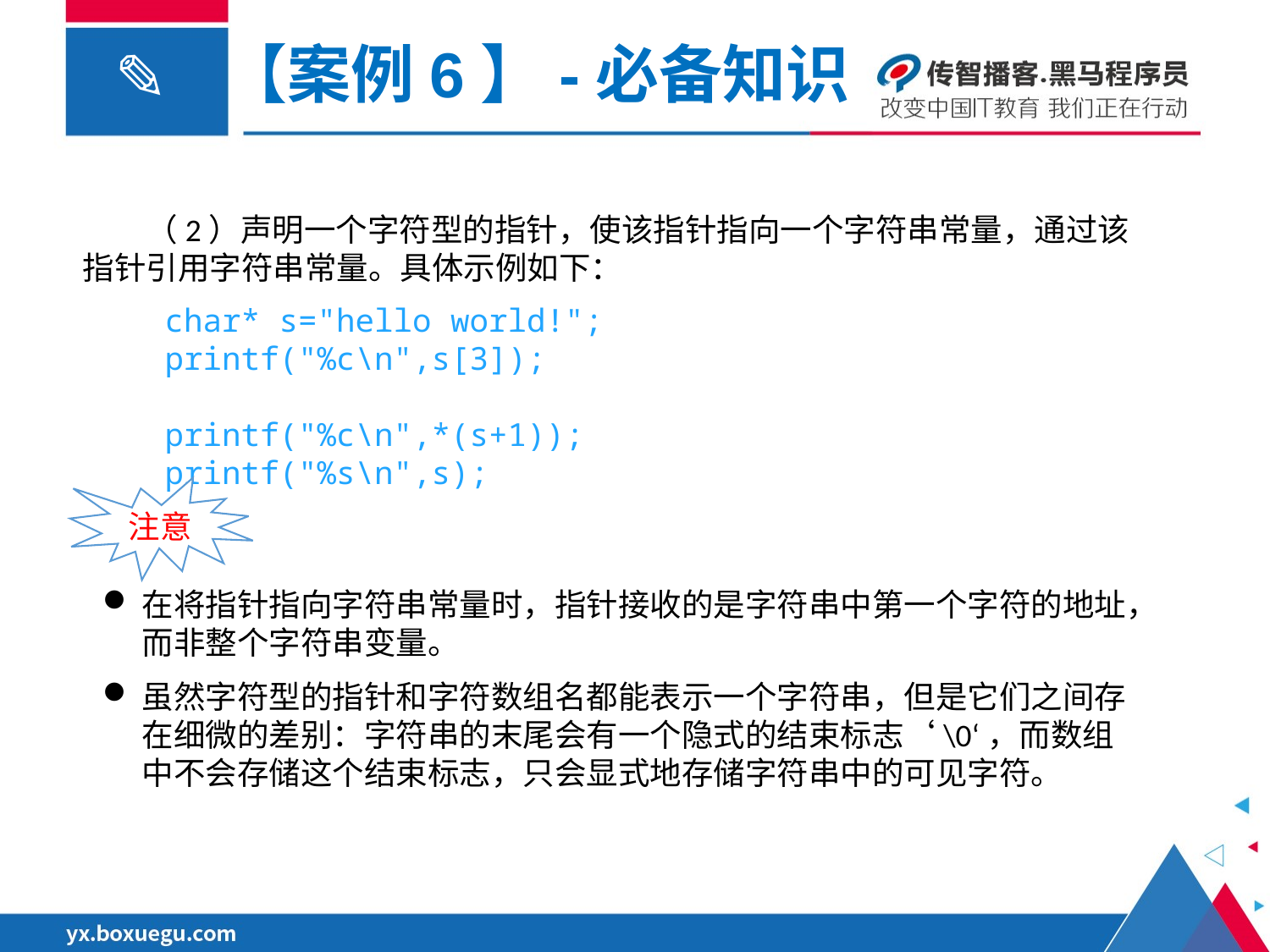

【案例6】-必备知识
（2）声明一个字符型的指针，使该指针指向一个字符串常量，通过该指针引用字符串常量。具体示例如下：
char* s="hello world!";
printf("%c\n",s[3]);
printf("%c\n",*(s+1));
printf("%s\n",s);
注意
在将指针指向字符串常量时，指针接收的是字符串中第一个字符的地址，而非整个字符串变量。
虽然字符型的指针和字符数组名都能表示一个字符串，但是它们之间存在细微的差别：字符串的末尾会有一个隐式的结束标志‘\0‘，而数组中不会存储这个结束标志，只会显式地存储字符串中的可见字符。